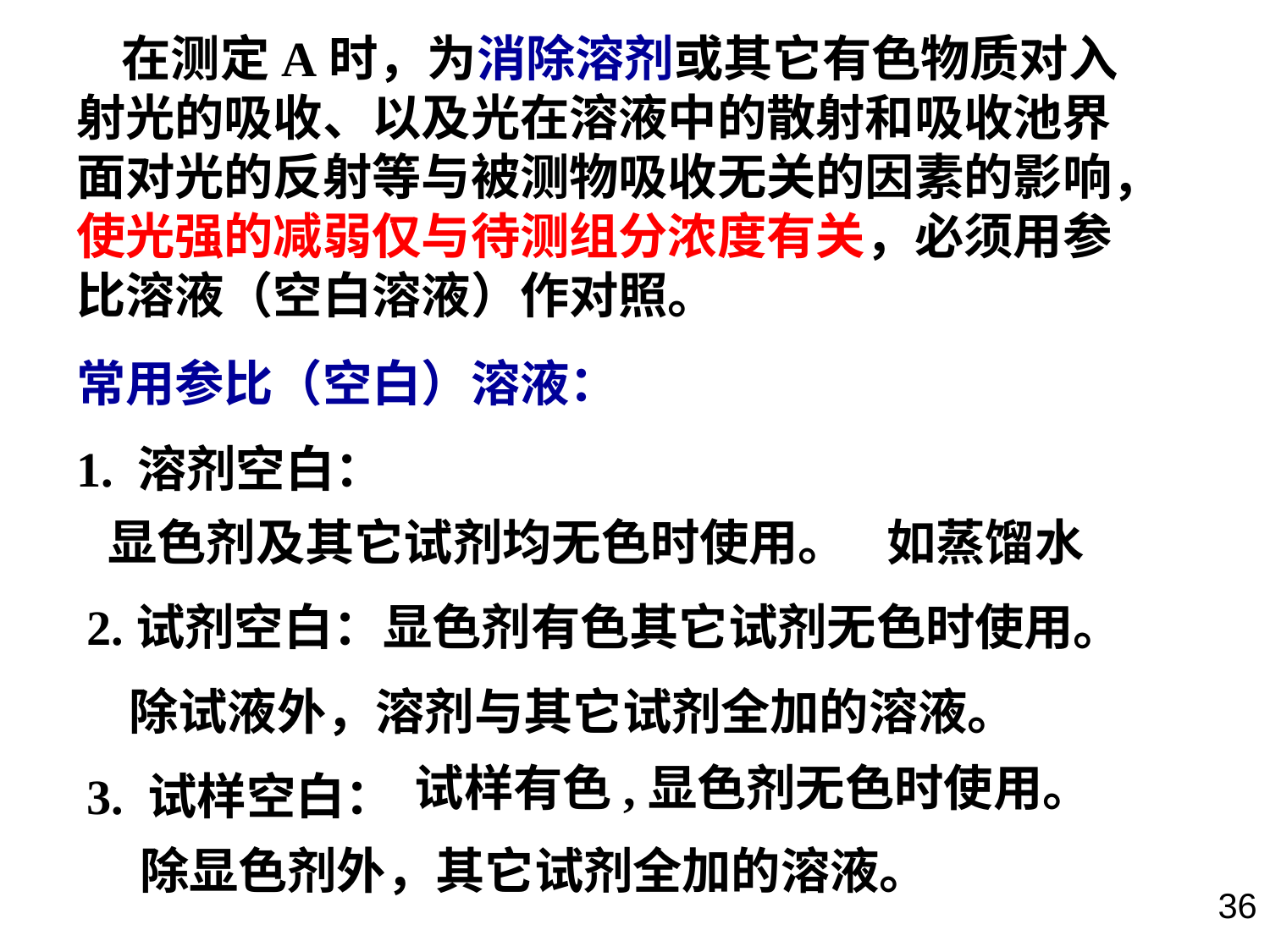

在测定A时，为消除溶剂或其它有色物质对入射光的吸收、以及光在溶液中的散射和吸收池界面对光的反射等与被测物吸收无关的因素的影响，使光强的减弱仅与待测组分浓度有关，必须用参比溶液（空白溶液）作对照。
常用参比（空白）溶液：
1. 溶剂空白：
显色剂及其它试剂均无色时使用。
如蒸馏水
2.试剂空白：
显色剂有色其它试剂无色时使用。
除试液外，溶剂与其它试剂全加的溶液。
试样有色,显色剂无色时使用。
3. 试样空白：
除显色剂外，其它试剂全加的溶液。
36